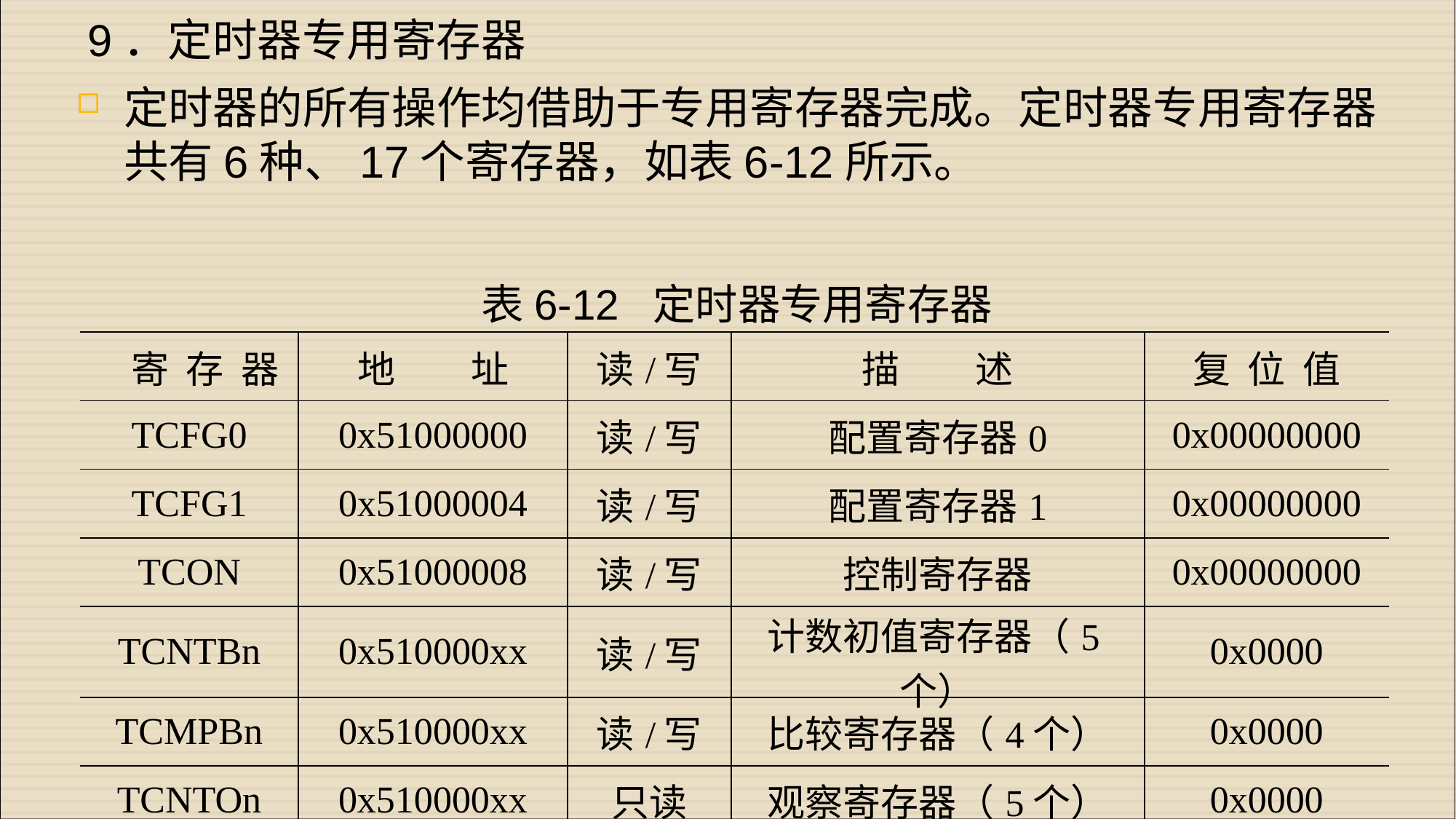

9．定时器专用寄存器
定时器的所有操作均借助于专用寄存器完成。定时器专用寄存器共有6种、17个寄存器，如表6-12所示。
表6-12  定时器专用寄存器
| 寄 存 器 | 地　　址 | 读/写 | 描　　述 | 复 位 值 |
| --- | --- | --- | --- | --- |
| TCFG0 | 0x51000000 | 读/写 | 配置寄存器0 | 0x00000000 |
| TCFG1 | 0x51000004 | 读/写 | 配置寄存器1 | 0x00000000 |
| TCON | 0x51000008 | 读/写 | 控制寄存器 | 0x00000000 |
| TCNTBn | 0x510000xx | 读/写 | 计数初值寄存器（5个） | 0x0000 |
| TCMPBn | 0x510000xx | 读/写 | 比较寄存器（4个） | 0x0000 |
| TCNTOn | 0x510000xx | 只读 | 观察寄存器（5个） | 0x0000 |